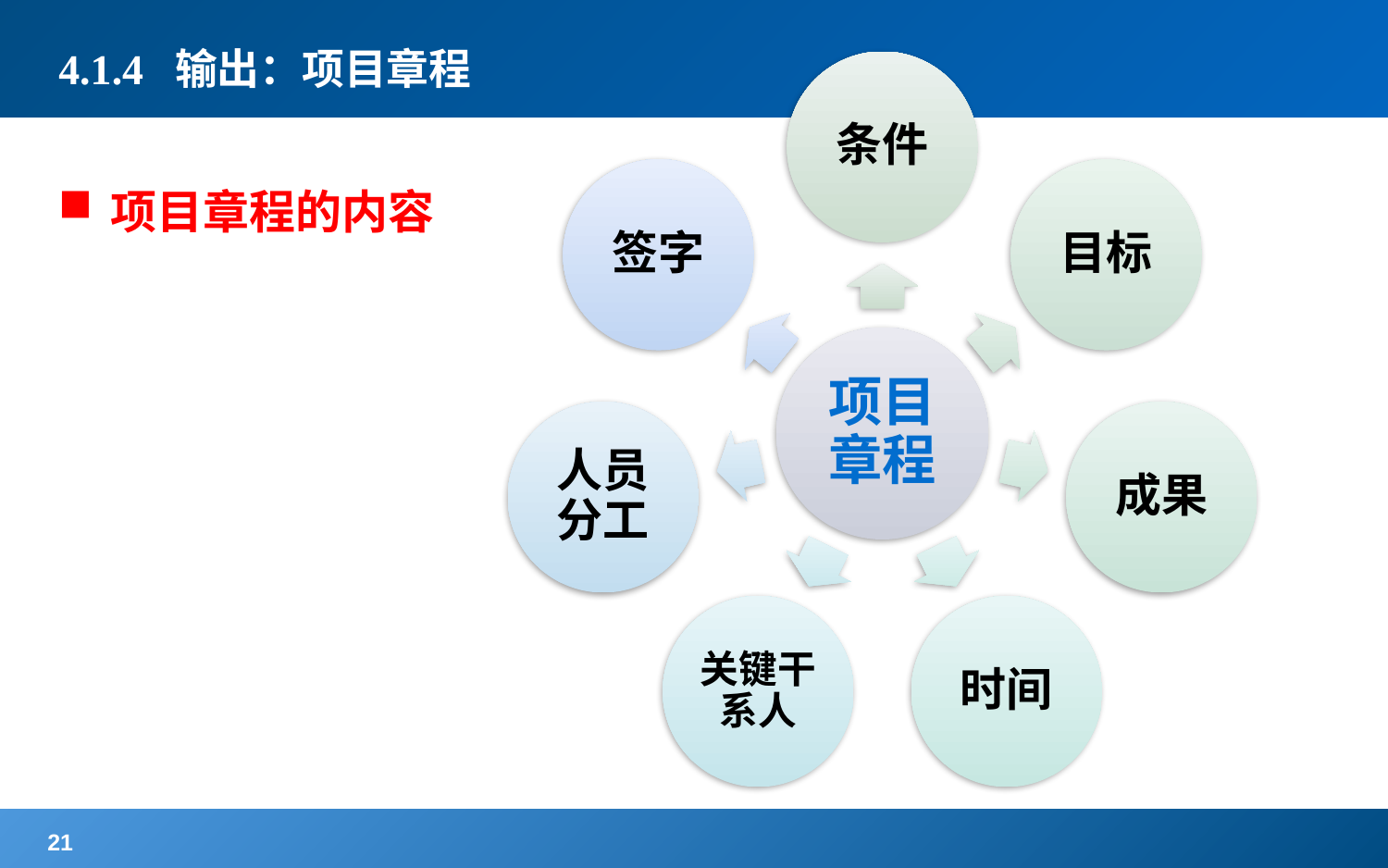

# 4.1.4  输出：项目章程
项目章程

条件

目标

成果

时间

关键干系人

人员分工

签字
项目章程的内容